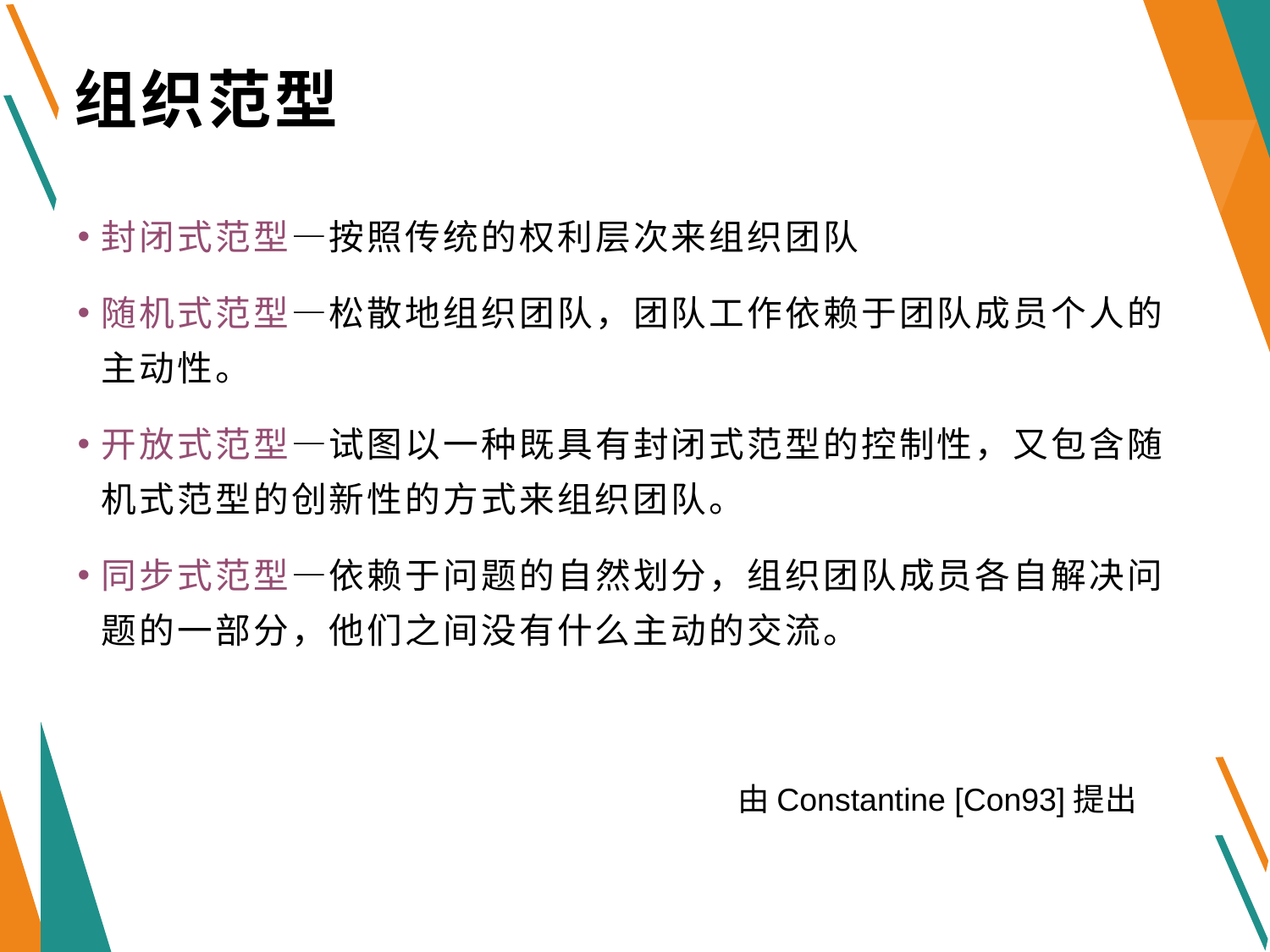

# 组织范型
封闭式范型—按照传统的权利层次来组织团队
随机式范型—松散地组织团队，团队工作依赖于团队成员个人的主动性。
开放式范型—试图以一种既具有封闭式范型的控制性，又包含随机式范型的创新性的方式来组织团队。
同步式范型—依赖于问题的自然划分，组织团队成员各自解决问题的一部分，他们之间没有什么主动的交流。
由Constantine [Con93]提出
8